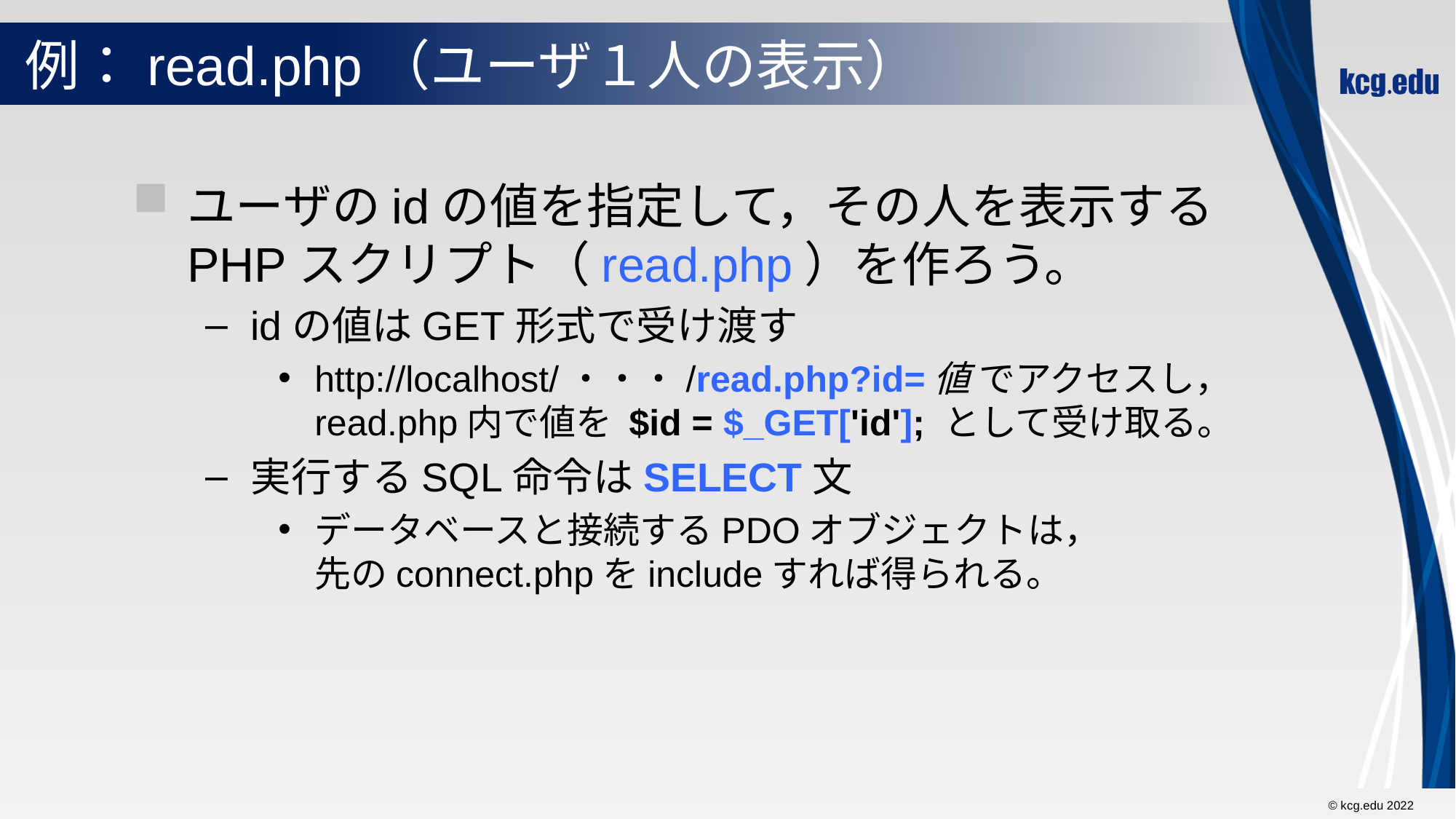

# 例：read.php（ユーザ１人の表示）
ユーザのidの値を指定して，その人を表示するPHPスクリプト（read.php）を作ろう。
idの値はGET形式で受け渡す
http://localhost/・・・/read.php?id=値 でアクセスし，
read.php内で値を $id = $_GET['id']; として受け取る。
実行するSQL命令はSELECT文
データベースと接続するPDOオブジェクトは，
先のconnect.phpをincludeすれば得られる。